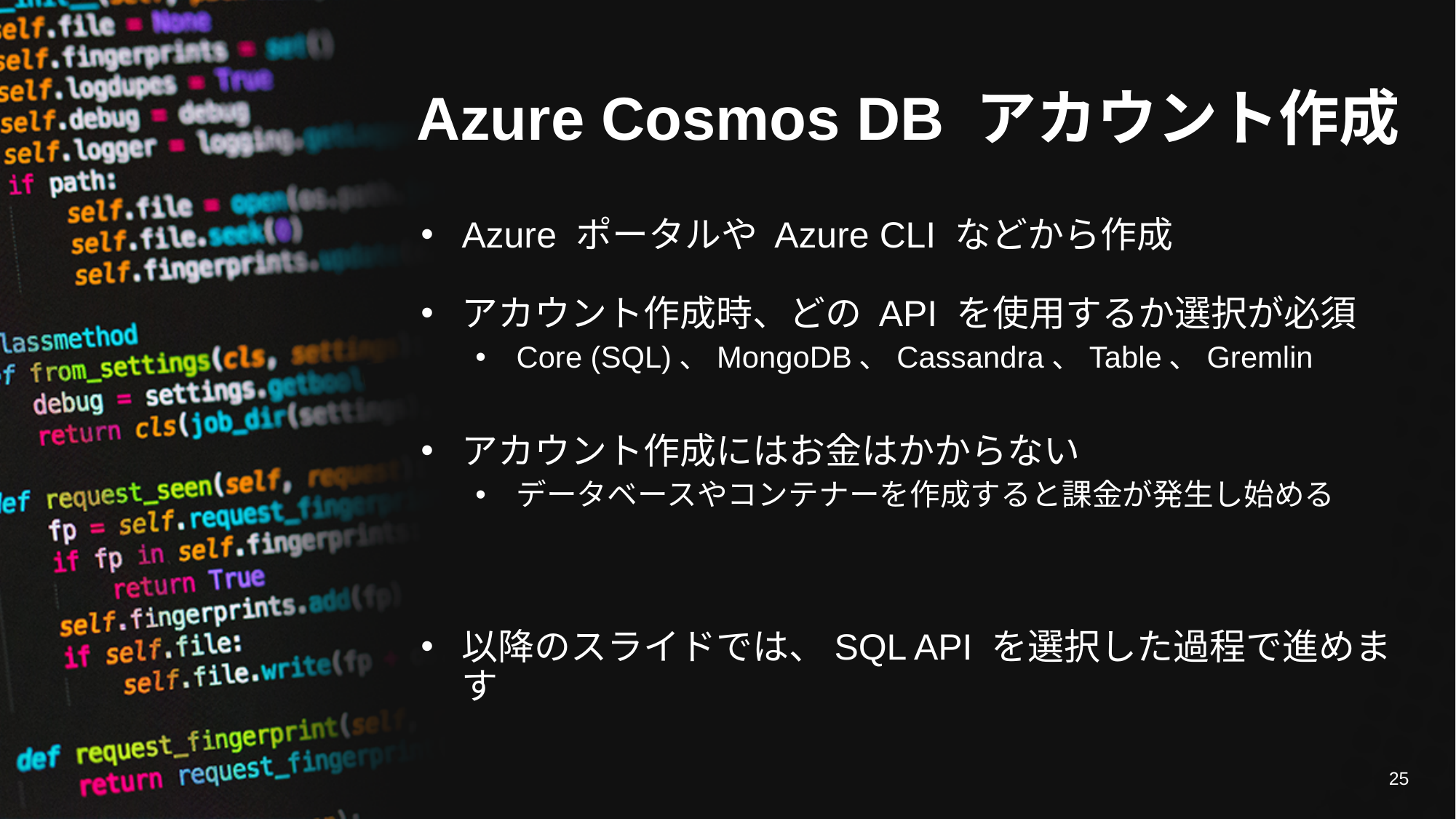

# Azure Cosmos DB アカウント作成
Azure ポータルや Azure CLI などから作成

アカウント作成時、どの API を使用するか選択が必須
Core (SQL)、MongoDB、Cassandra、Table、Gremlin

アカウント作成にはお金はかからない
データベースやコンテナーを作成すると課金が発生し始める

以降のスライドでは、SQL API を選択した過程で進めます

25